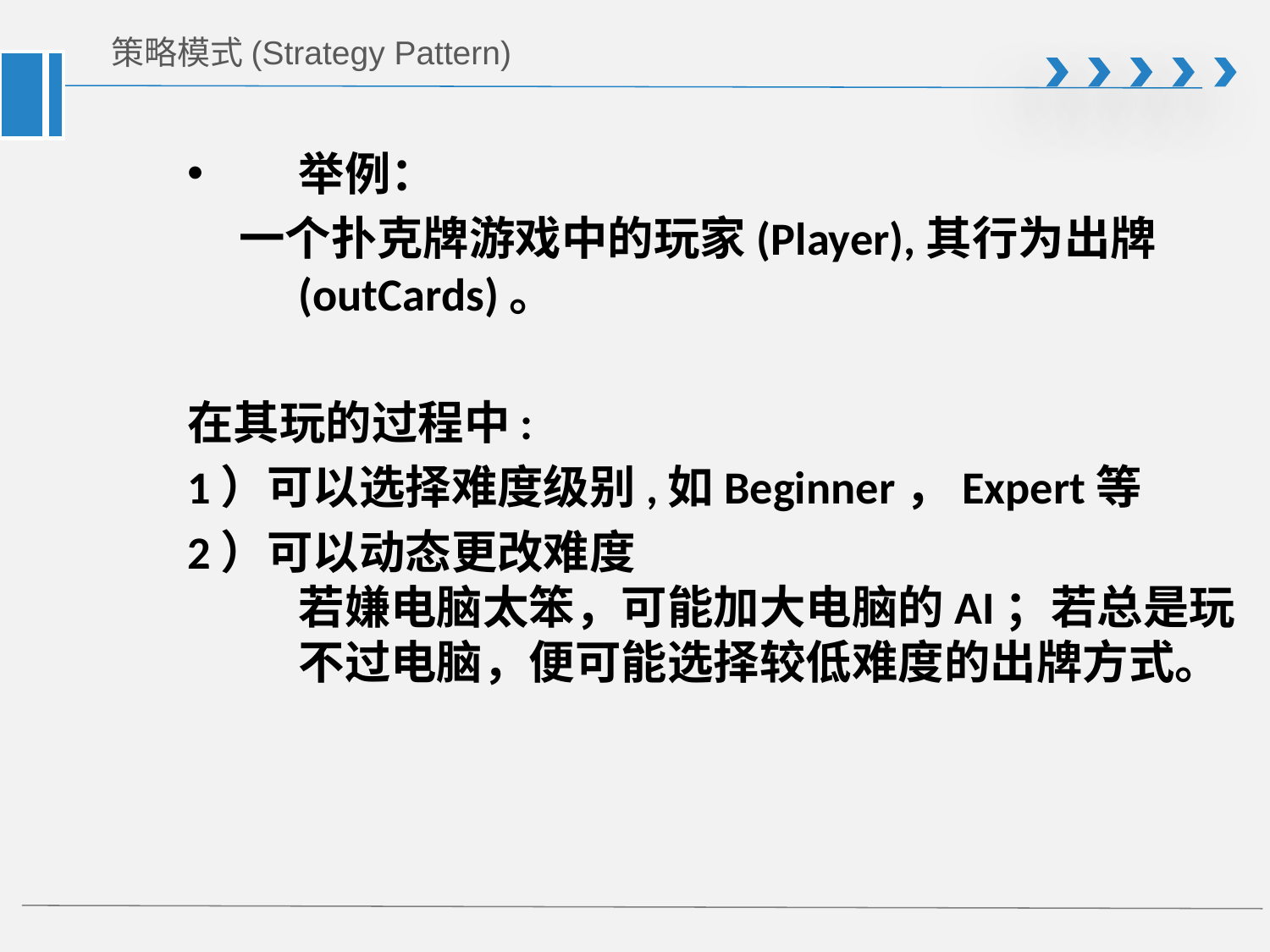

# 策略模式(Strategy Pattern)
举例：
    一个扑克牌游戏中的玩家(Player),其行为出牌(outCards)。

在其玩的过程中:
1）可以选择难度级别,如Beginner，Expert等
2）可以动态更改难度
若嫌电脑太笨，可能加大电脑的AI；若总是玩不过电脑，便可能选择较低难度的出牌方式。